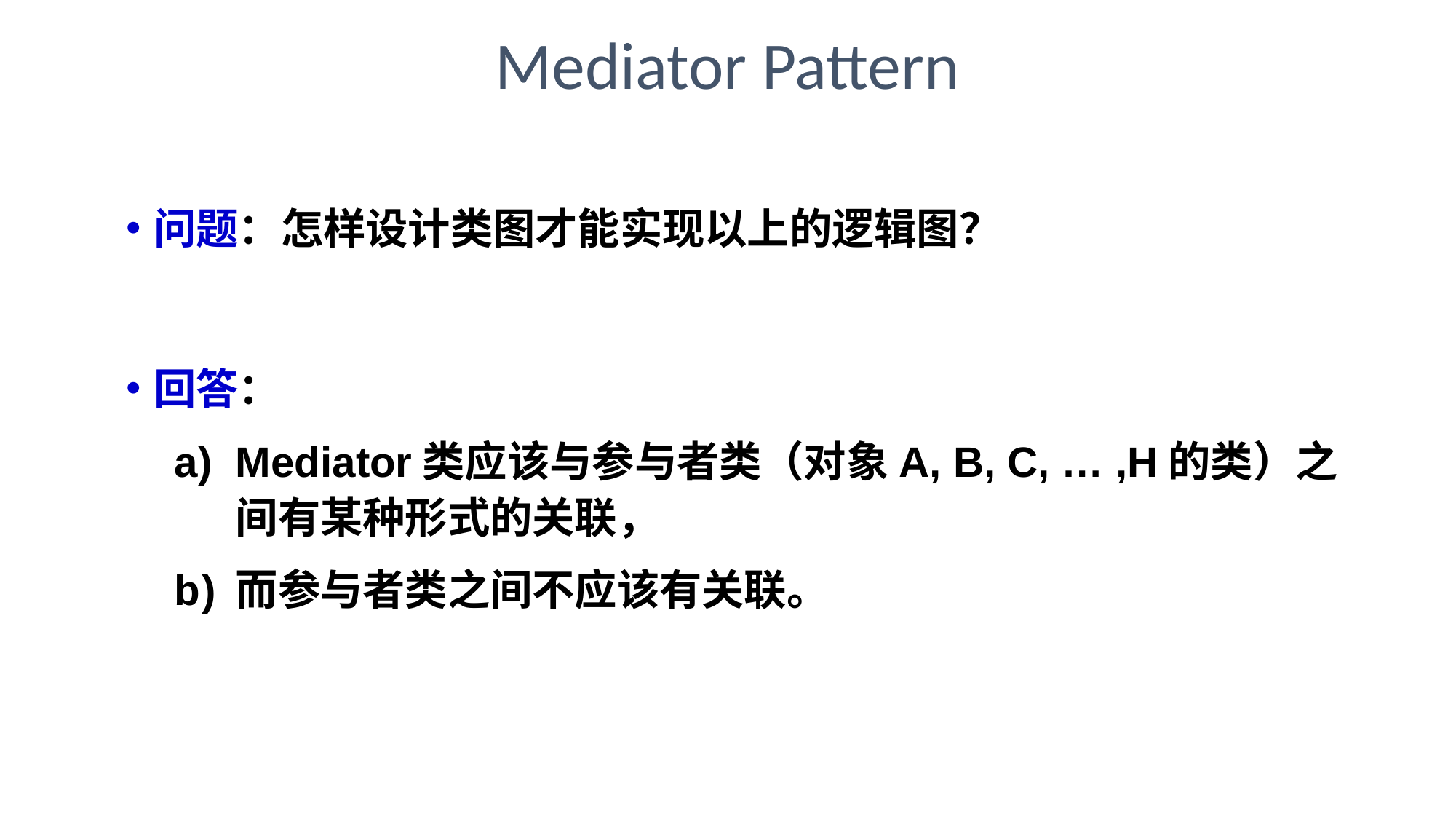

Mediator Pattern
问题：怎样设计类图才能实现以上的逻辑图？

回答：
Mediator类应该与参与者类（对象A, B, C, … ,H的类）之间有某种形式的关联，
而参与者类之间不应该有关联。